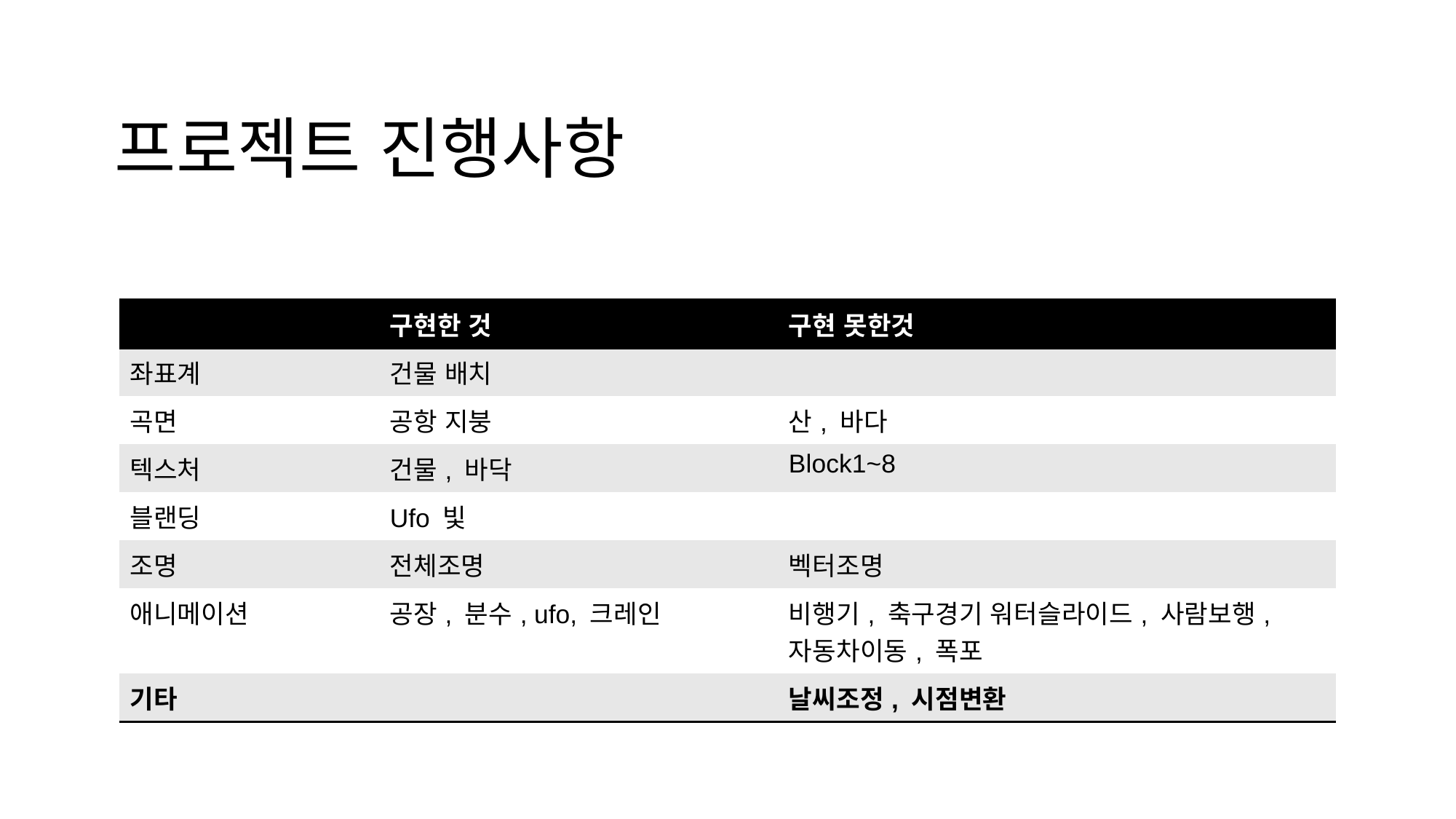

# 프로젝트 진행사항
|  | 구현한 것 | 구현 못한것 |
| --- | --- | --- |
| 좌표계 | 건물 배치 |  |
| 곡면 | 공항 지붕 | 산, 바다 |
| 텍스처 | 건물, 바닥 | Block1~8 |
| 블랜딩 | Ufo 빛 |  |
| 조명 | 전체조명 | 벡터조명 |
| 애니메이션 | 공장, 분수, ufo, 크레인 | 비행기, 축구경기 워터슬라이드, 사람보행, 자동차이동, 폭포 |
| 기타 |  | 날씨조정, 시점변환 |